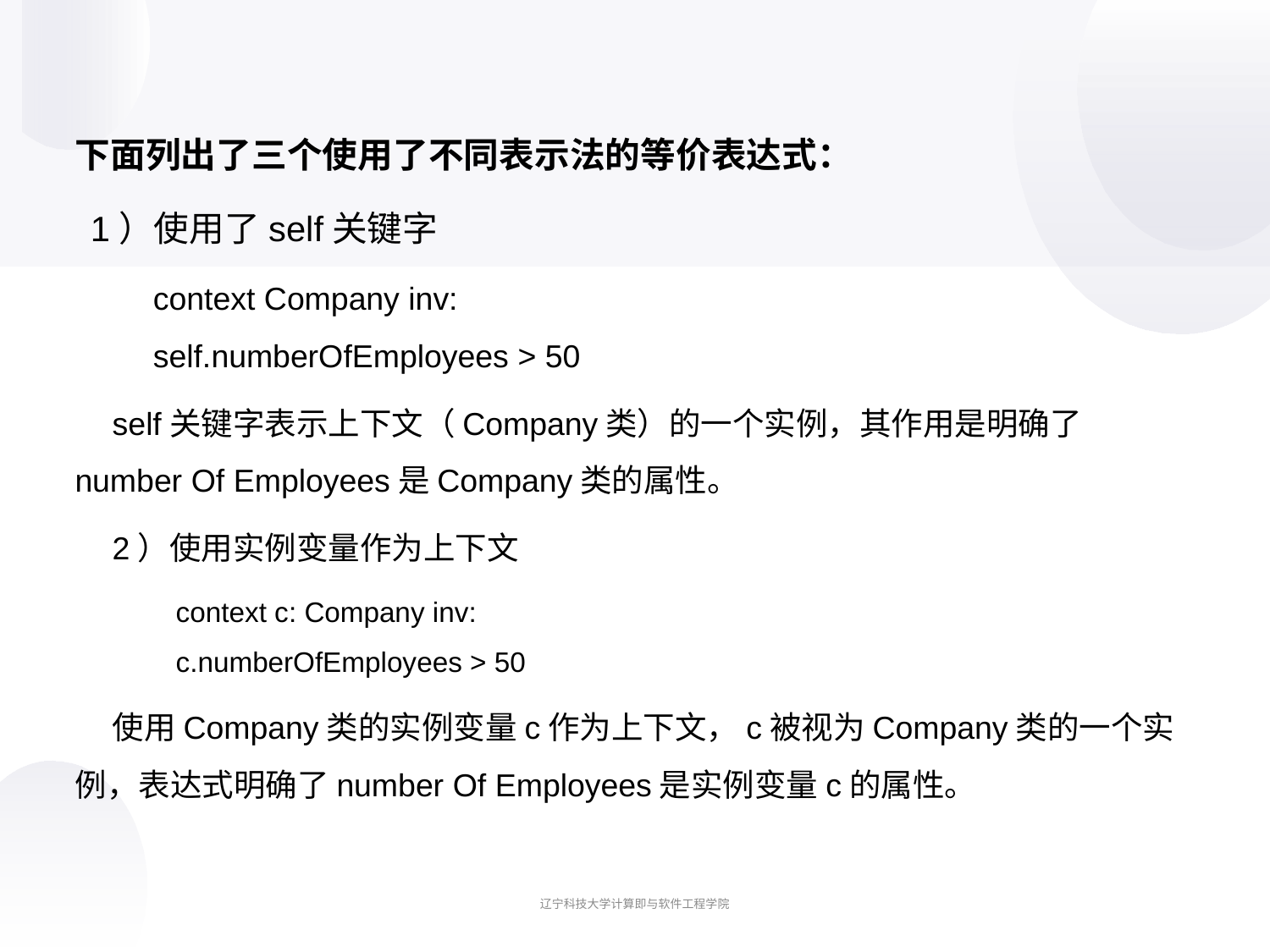

下面列出了三个使用了不同表示法的等价表达式：
 1）使用了self关键字
 context Company inv:
 self.numberOfEmployees > 50
self关键字表示上下文（Company类）的一个实例，其作用是明确了number Of Employees是Company类的属性。
2）使用实例变量作为上下文
context c: Company inv:
c.numberOfEmployees > 50
使用Company类的实例变量c作为上下文，c被视为Company类的一个实例，表达式明确了number Of Employees是实例变量c的属性。

辽宁科技大学计算即与软件工程学院
134